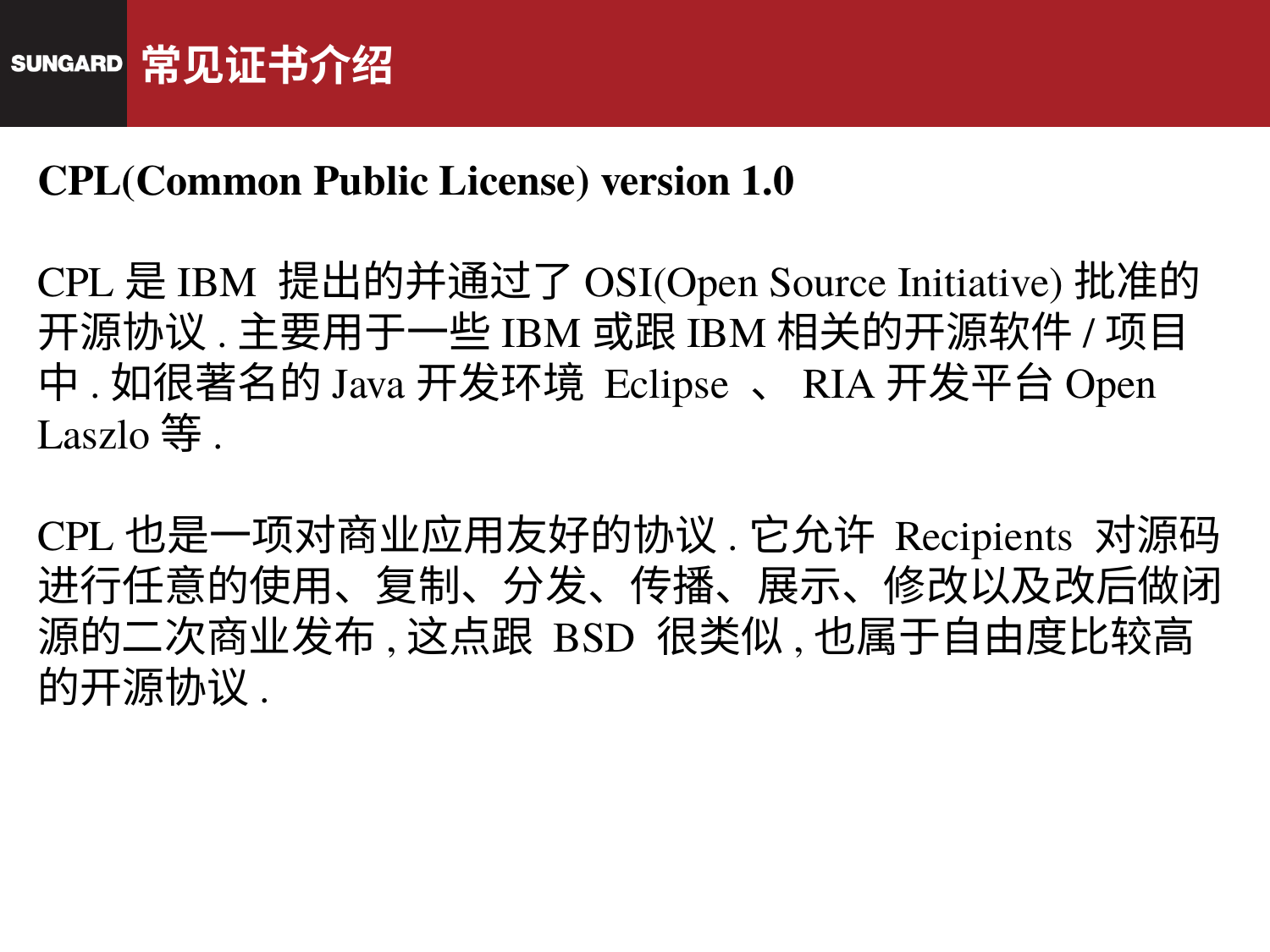

# 常见证书介绍
CPL(Common Public License) version 1.0

CPL是IBM 提出的并通过了OSI(Open Source Initiative)批准的开源协议.主要用于一些IBM或跟IBM相关的开源软件/项目中.如很著名的Java开发环境 Eclipse 、RIA开发平台Open Laszlo等.

CPL也是一项对商业应用友好的协议.它允许 Recipients 对源码进行任意的使用、复制、分发、传播、展示、修改以及改后做闭源的二次商业发布,这点跟 BSD 很类似,也属于自由度比较高的开源协议.